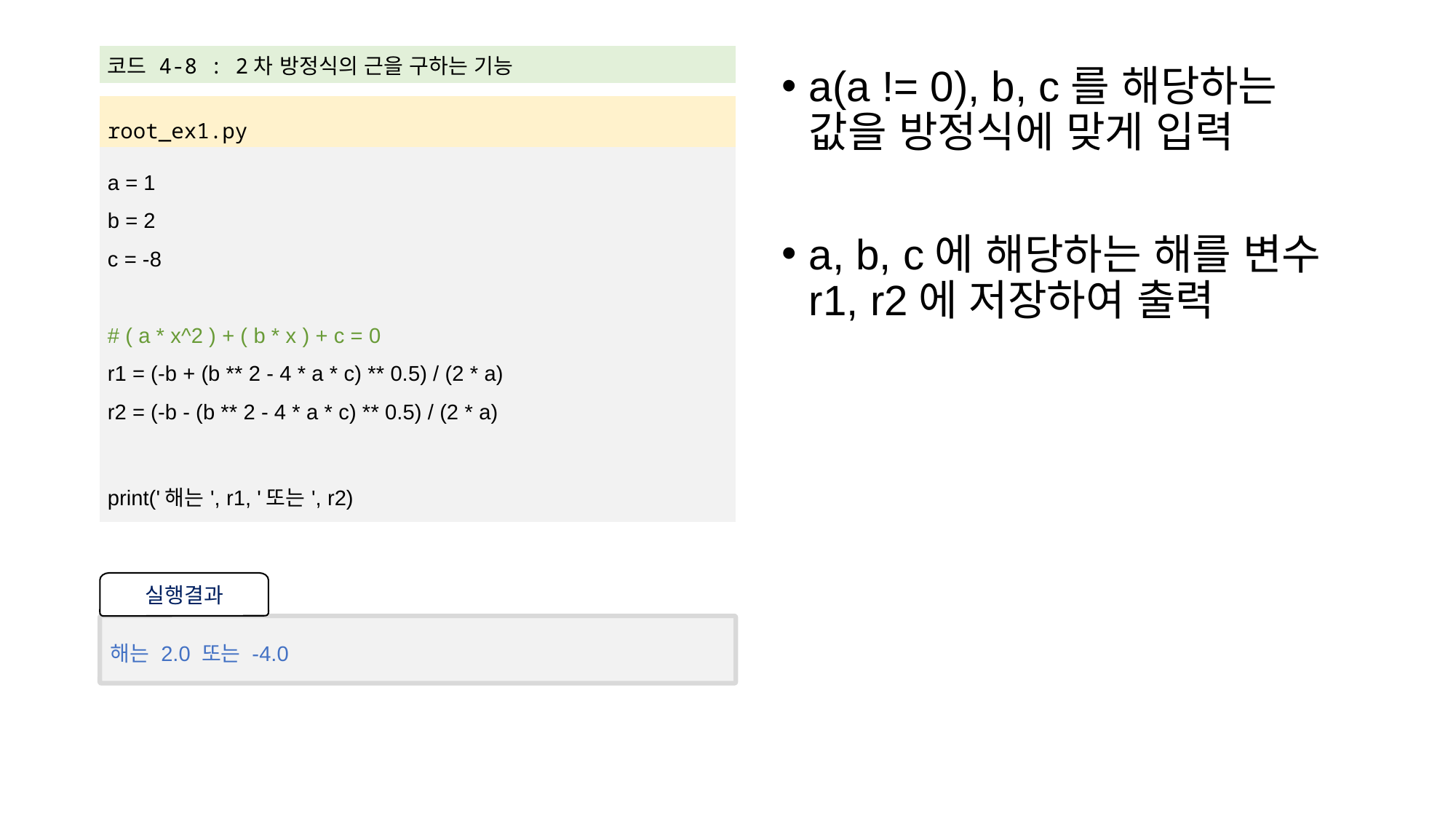

| 코드 4-8 : 2차 방정식의 근을 구하는 기능 |
| --- |
|  |
| root\_ex1.py |
| a = 1 b = 2 c = -8 # ( a \* x^2 ) + ( b \* x ) + c = 0 r1 = (-b + (b \*\* 2 - 4 \* a \* c) \*\* 0.5) / (2 \* a) r2 = (-b - (b \*\* 2 - 4 \* a \* c) \*\* 0.5) / (2 \* a) print('해는', r1, '또는', r2) |
a(a != 0), b, c를 해당하는 값을 방정식에 맞게 입력

a, b, c에 해당하는 해를 변수 r1, r2에 저장하여 출력

실행결과

해는 2.0 또는 -4.0